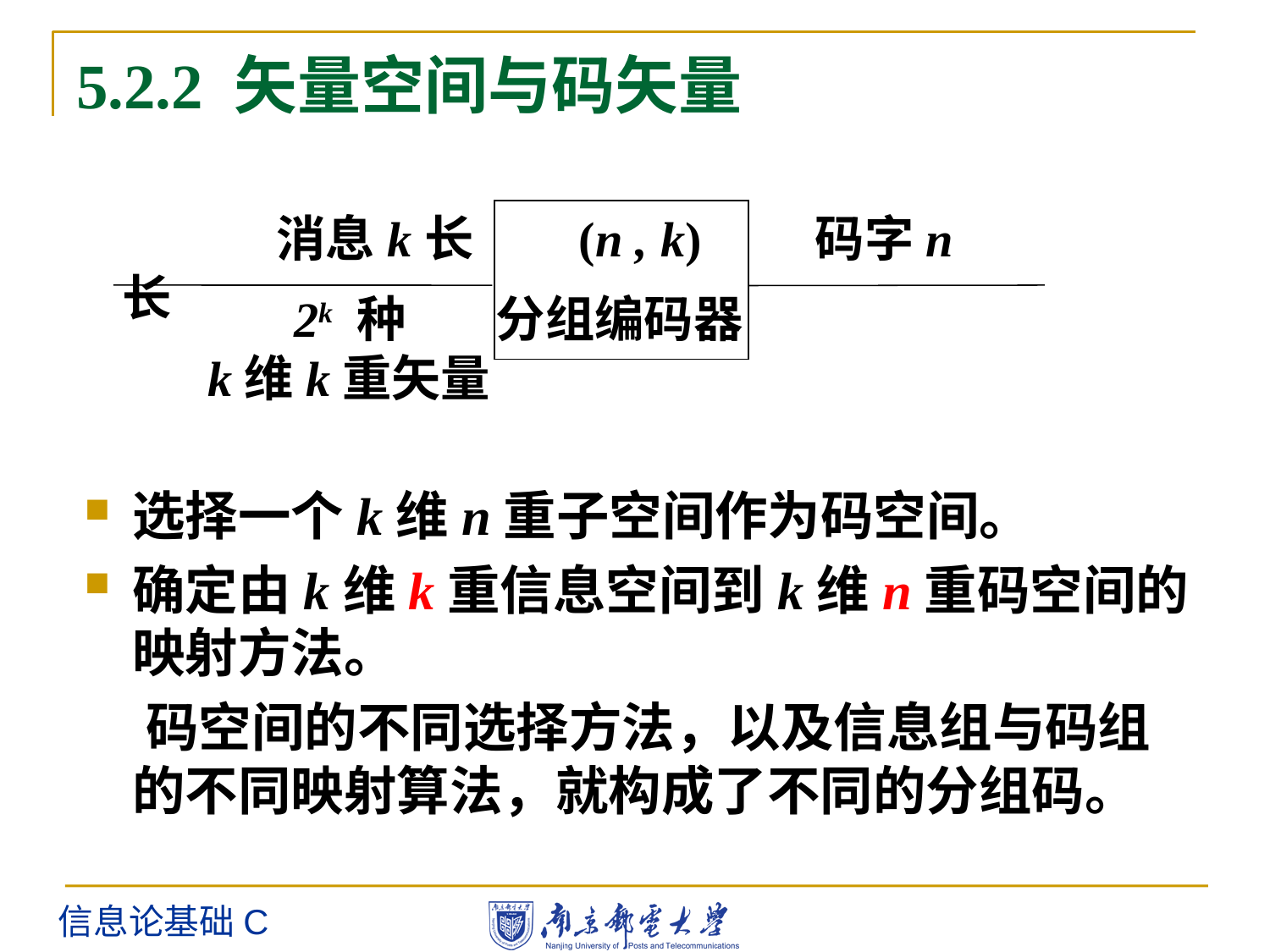

# 5.2.2 矢量空间与码矢量

      	 消息k长	     (n , k)        码字n长

                  2k 种        分组编码器
           k维k重矢量

选择一个k维n重子空间作为码空间。
确定由k维k重信息空间到k维n重码空间的映射方法。
    码空间的不同选择方法，以及信息组与码组的不同映射算法，就构成了不同的分组码。
19